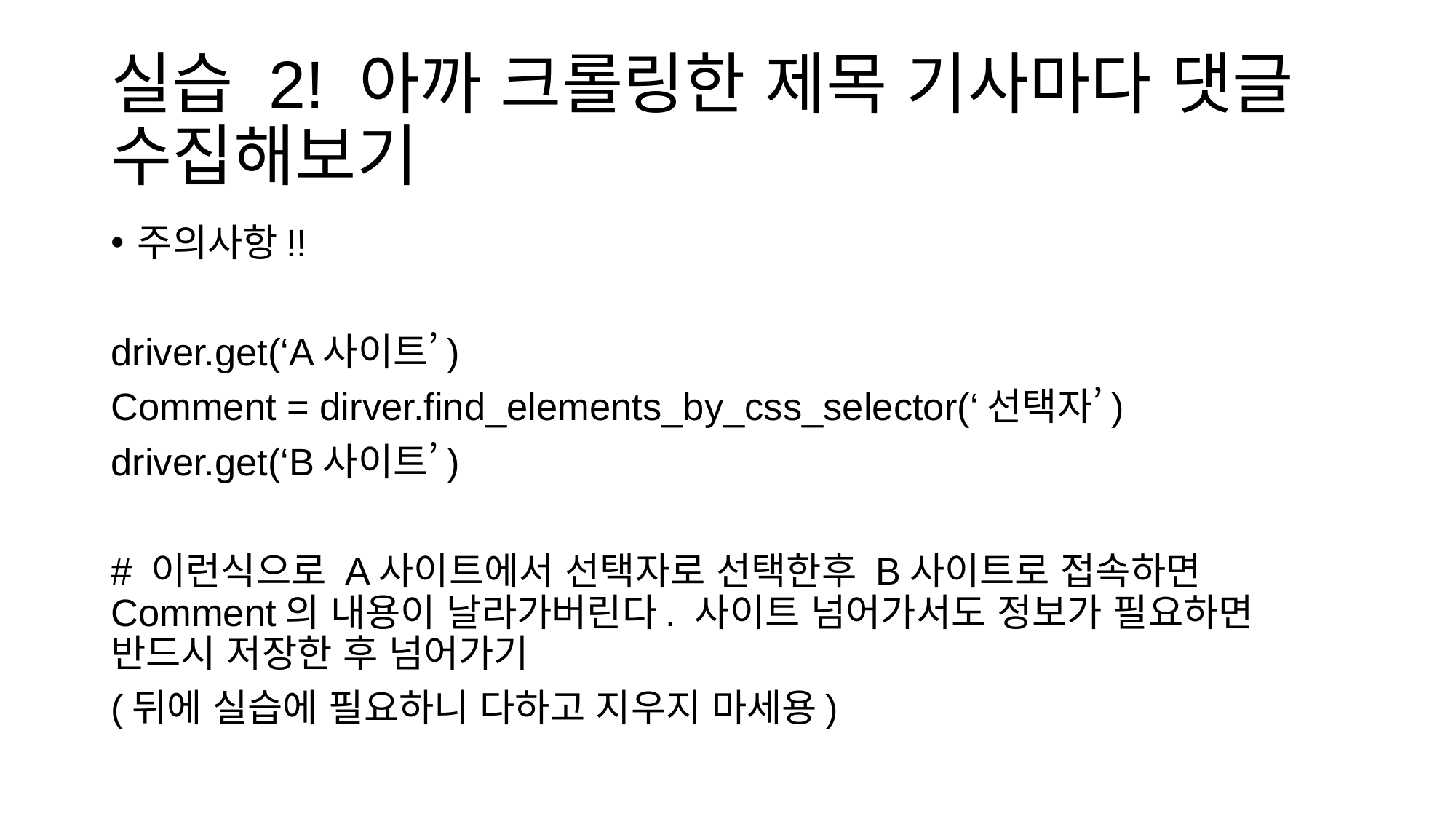

# 실습 2! 아까 크롤링한 제목 기사마다 댓글 수집해보기
주의사항!!

driver.get(‘A사이트’)
Comment = dirver.find_elements_by_css_selector(‘선택자’)
driver.get(‘B사이트’)

# 이런식으로 A사이트에서 선택자로 선택한후 B사이트로 접속하면 Comment의 내용이 날라가버린다. 사이트 넘어가서도 정보가 필요하면 반드시 저장한 후 넘어가기
(뒤에 실습에 필요하니 다하고 지우지 마세용)